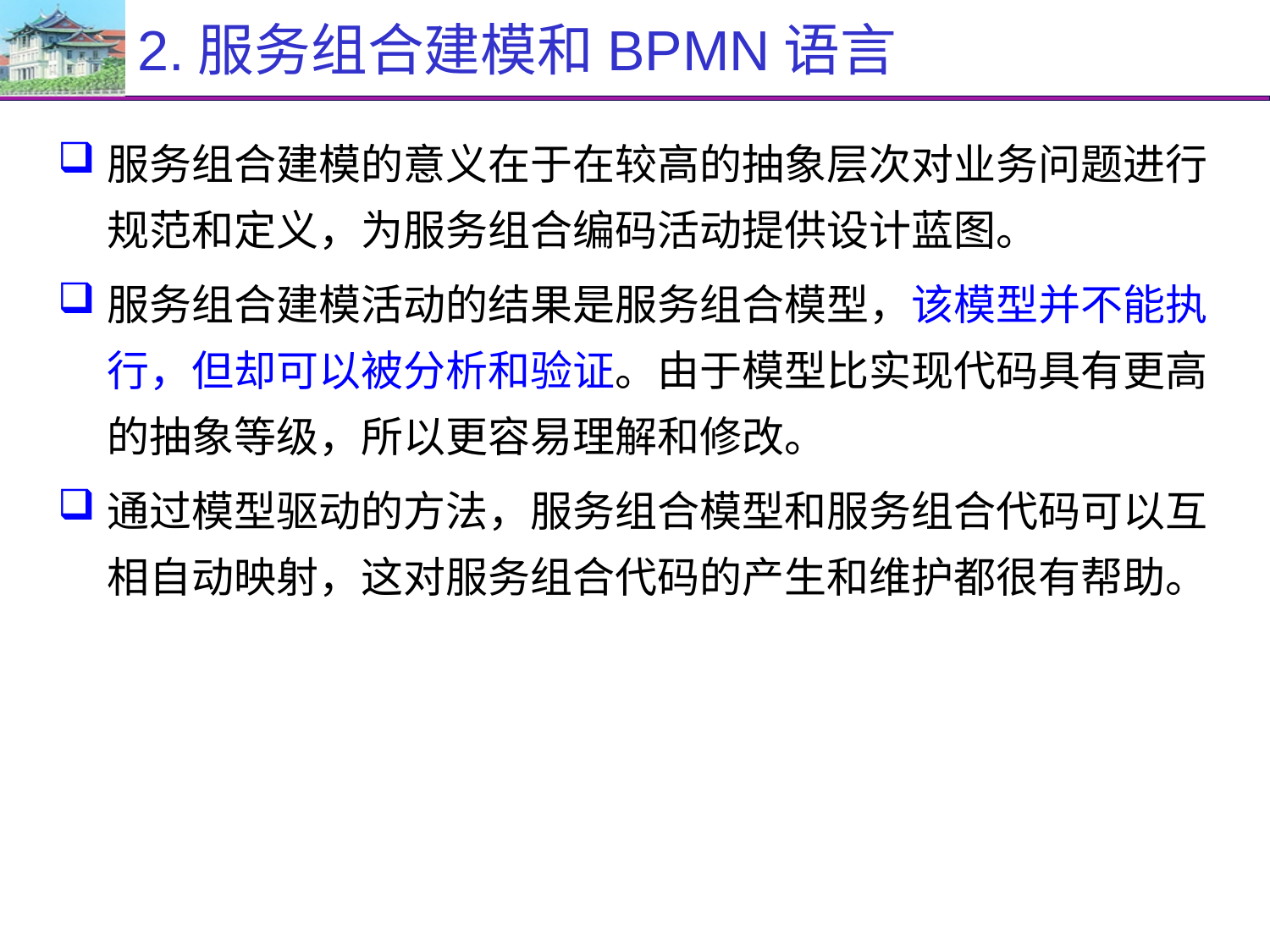

# 2.服务组合建模和BPMN语言
服务组合建模的意义在于在较高的抽象层次对业务问题进行规范和定义，为服务组合编码活动提供设计蓝图。
服务组合建模活动的结果是服务组合模型，该模型并不能执行，但却可以被分析和验证。由于模型比实现代码具有更高的抽象等级，所以更容易理解和修改。
通过模型驱动的方法，服务组合模型和服务组合代码可以互相自动映射，这对服务组合代码的产生和维护都很有帮助。